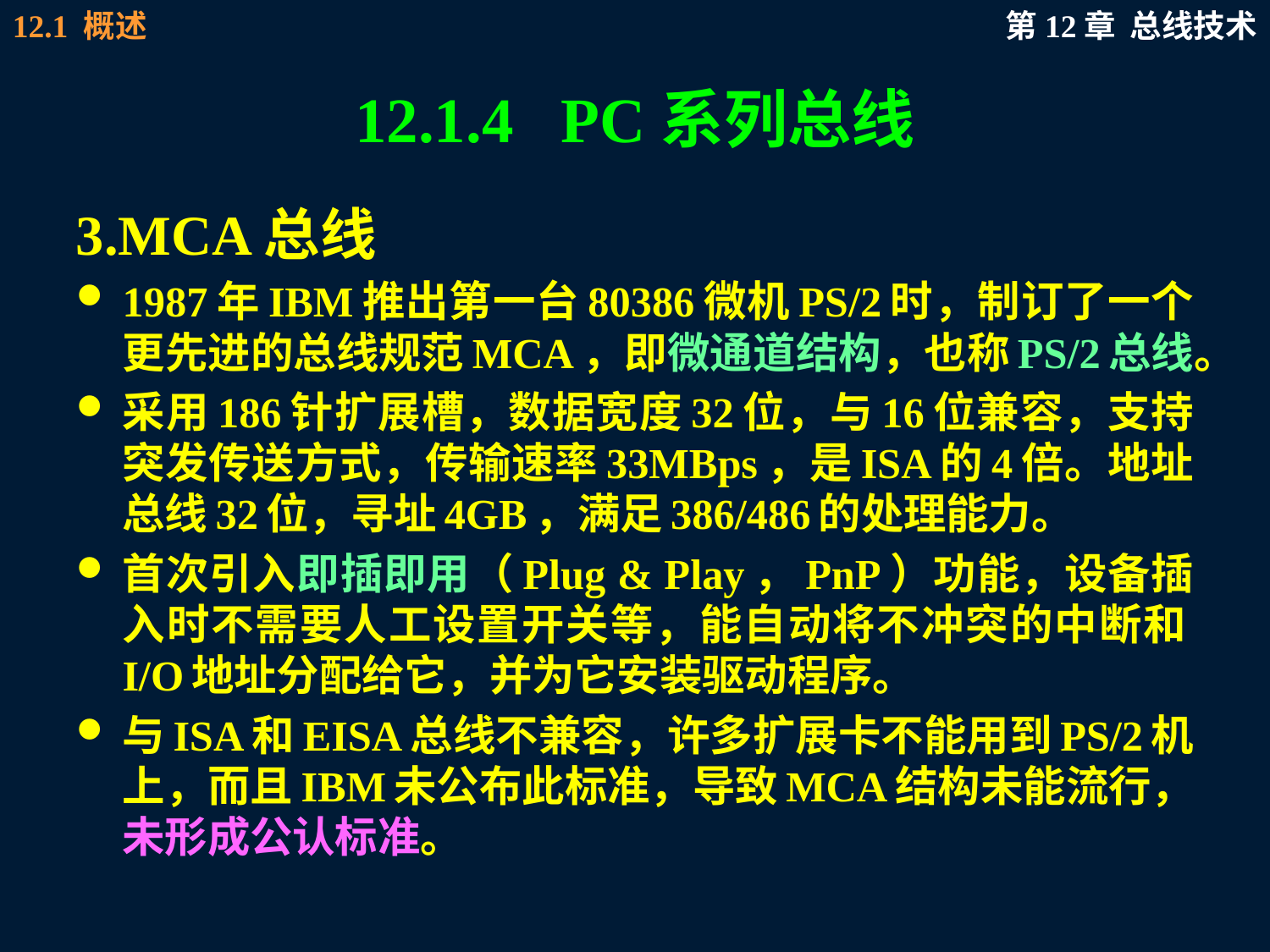

# 12.1.4   PC系列总线
3.MCA总线
1987年IBM推出第一台80386微机PS/2时，制订了一个更先进的总线规范MCA，即微通道结构，也称PS/2总线。
采用186针扩展槽，数据宽度32位，与16位兼容，支持突发传送方式，传输速率33MBps，是ISA的4倍。地址总线32位，寻址4GB，满足386/486的处理能力。
首次引入即插即用（Plug & Play，PnP）功能，设备插入时不需要人工设置开关等，能自动将不冲突的中断和I/O地址分配给它，并为它安装驱动程序。
与ISA和EISA总线不兼容，许多扩展卡不能用到PS/2机上，而且IBM未公布此标准，导致MCA结构未能流行，未形成公认标准。